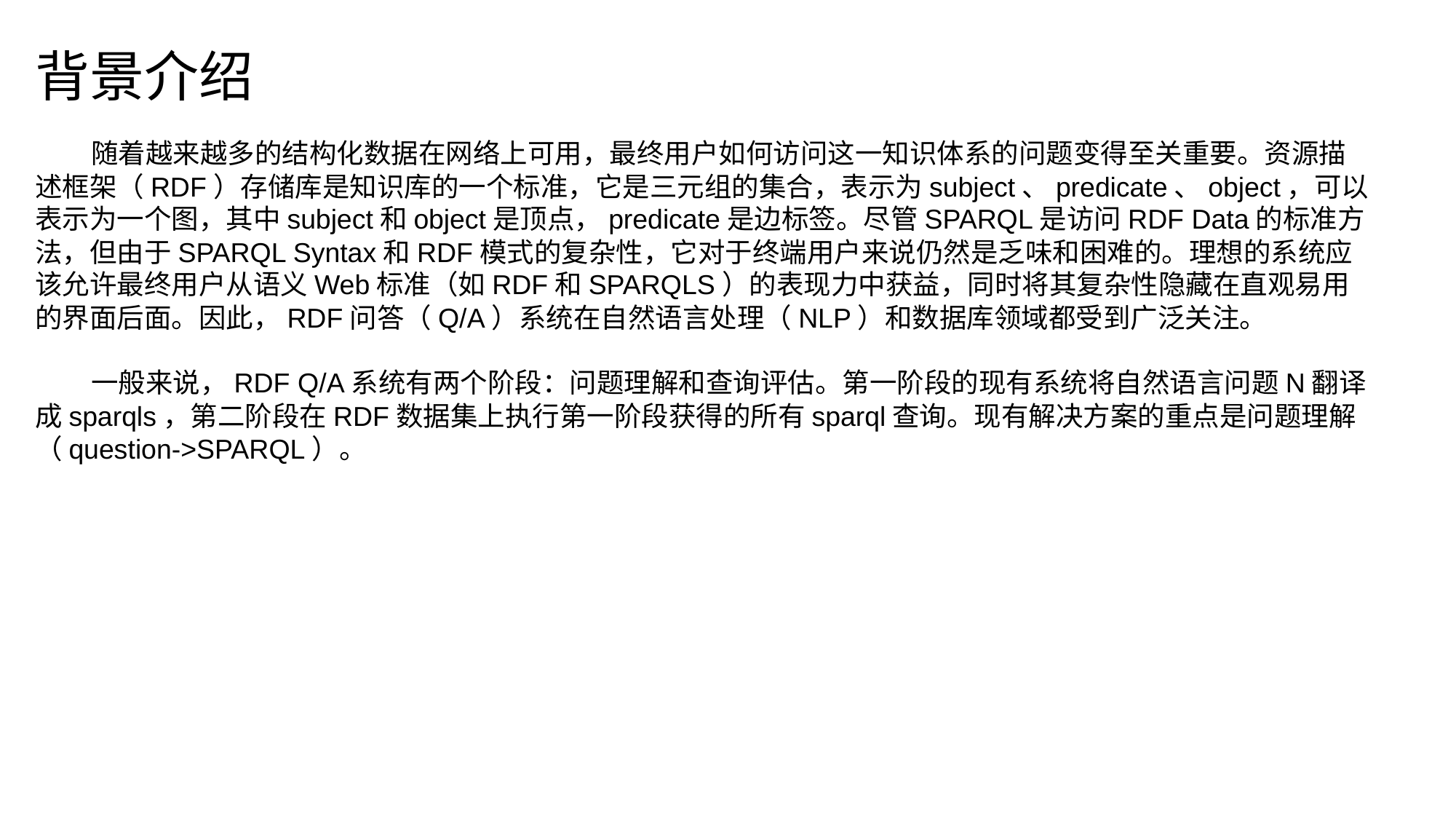

背景介绍
        随着越来越多的结构化数据在网络上可用，最终用户如何访问这一知识体系的问题变得至关重要。资源描述框架（RDF）存储库是知识库的一个标准，它是三元组的集合，表示为subject、predicate、object，可以表示为一个图，其中subject和object是顶点，predicate是边标签。尽管SPARQL是访问RDF Data的标准方法，但由于SPARQL Syntax和RDF模式的复杂性，它对于终端用户来说仍然是乏味和困难的。理想的系统应该允许最终用户从语义Web标准（如RDF和SPARQLS）的表现力中获益，同时将其复杂性隐藏在直观易用的界面后面。因此，RDF问答（Q/A）系统在自然语言处理（NLP）和数据库领域都受到广泛关注。

        一般来说，RDF Q/A系统有两个阶段：问题理解和查询评估。第一阶段的现有系统将自然语言问题N翻译成sparqls，第二阶段在RDF数据集上执行第一阶段获得的所有sparql查询。现有解决方案的重点是问题理解（question->SPARQL）。